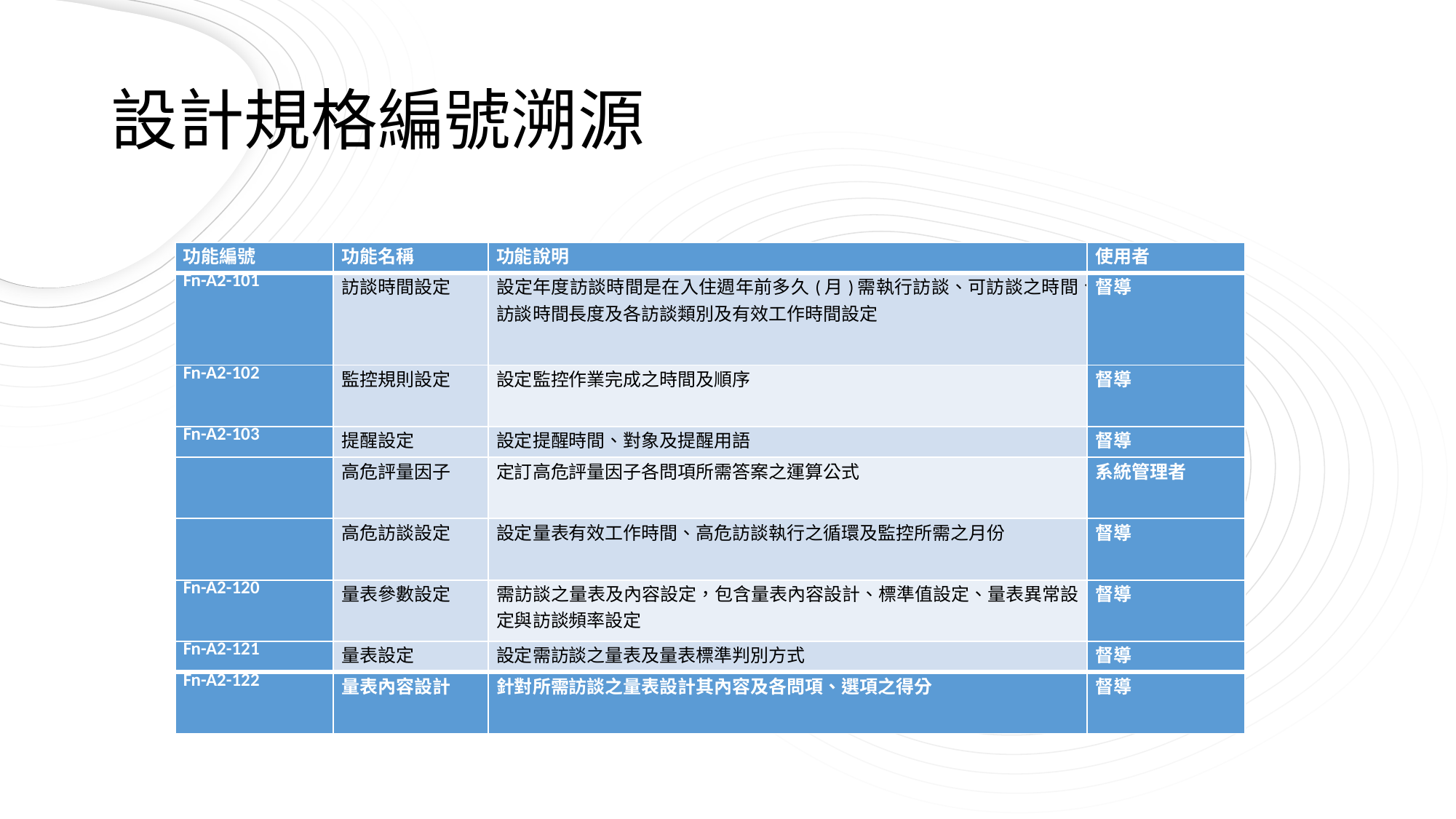

# 設計規格編號溯源
| 功能編號 | 功能名稱 | 功能說明 | 使用者 |
| --- | --- | --- | --- |
| Fn-A2-101 | 訪談時間設定 | 設定年度訪談時間是在入住週年前多久(月)需執行訪談、可訪談之時間、訪談時間長度及各訪談類別及有效工作時間設定 | 督導 |
| Fn-A2-102 | 監控規則設定 | 設定監控作業完成之時間及順序 | 督導 |
| Fn-A2-103 | 提醒設定 | 設定提醒時間、對象及提醒用語 | 督導 |
|  | 高危評量因子 | 定訂高危評量因子各問項所需答案之運算公式 | 系統管理者 |
|  | 高危訪談設定 | 設定量表有效工作時間、高危訪談執行之循環及監控所需之月份 | 督導 |
| Fn-A2-120 | 量表參數設定 | 需訪談之量表及內容設定，包含量表內容設計、標準值設定、量表異常設定與訪談頻率設定 | 督導 |
| Fn-A2-121 | 量表設定 | 設定需訪談之量表及量表標準判別方式 | 督導 |
| Fn-A2-122 | 量表內容設計 | 針對所需訪談之量表設計其內容及各問項、選項之得分 | 督導 |